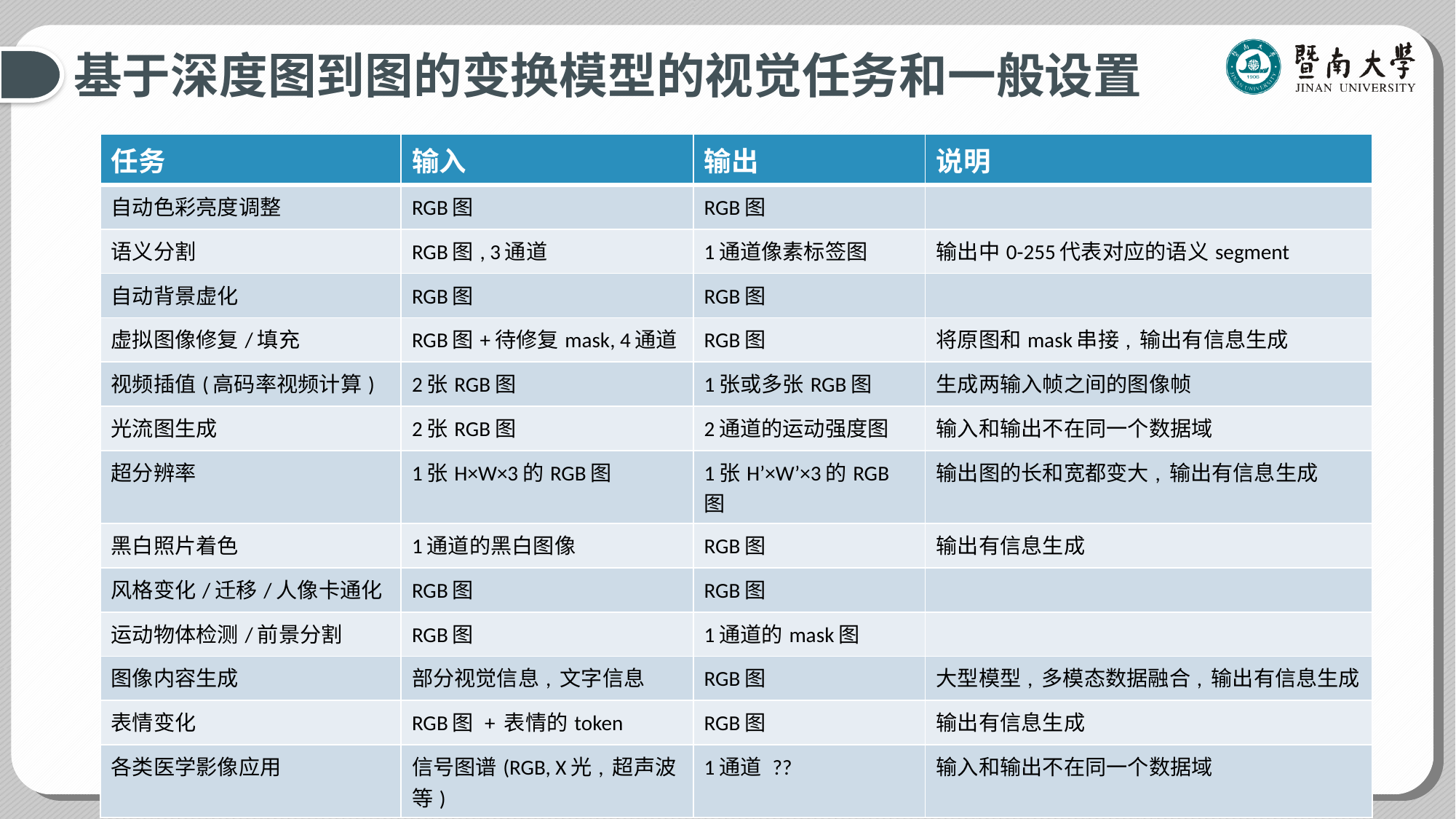

# 基于深度图到图的变换模型的视觉任务和一般设置
| 任务 | 输入 | 输出 | 说明 |
| --- | --- | --- | --- |
| 自动色彩亮度调整 | RGB图 | RGB图 |  |
| 语义分割 | RGB图, 3通道 | 1通道像素标签图 | 输出中0-255代表对应的语义segment |
| 自动背景虚化 | RGB图 | RGB图 |  |
| 虚拟图像修复/填充 | RGB图+待修复mask, 4通道 | RGB图 | 将原图和mask串接, 输出有信息生成 |
| 视频插值(高码率视频计算) | 2张RGB图 | 1张或多张RGB图 | 生成两输入帧之间的图像帧 |
| 光流图生成 | 2张RGB图 | 2通道的运动强度图 | 输入和输出不在同一个数据域 |
| 超分辨率 | 1张H×W×3的RGB图 | 1张H’×W’×3的RGB图 | 输出图的长和宽都变大, 输出有信息生成 |
| 黑白照片着色 | 1通道的黑白图像 | RGB图 | 输出有信息生成 |
| 风格变化/迁移/人像卡通化 | RGB图 | RGB图 |  |
| 运动物体检测/前景分割 | RGB图 | 1通道的mask图 |  |
| 图像内容生成 | 部分视觉信息, 文字信息 | RGB图 | 大型模型, 多模态数据融合, 输出有信息生成 |
| 表情变化 | RGB图 + 表情的token | RGB图 | 输出有信息生成 |
| 各类医学影像应用 | 信号图谱(RGB, X光, 超声波等) | 1通道 ?? | 输入和输出不在同一个数据域 |